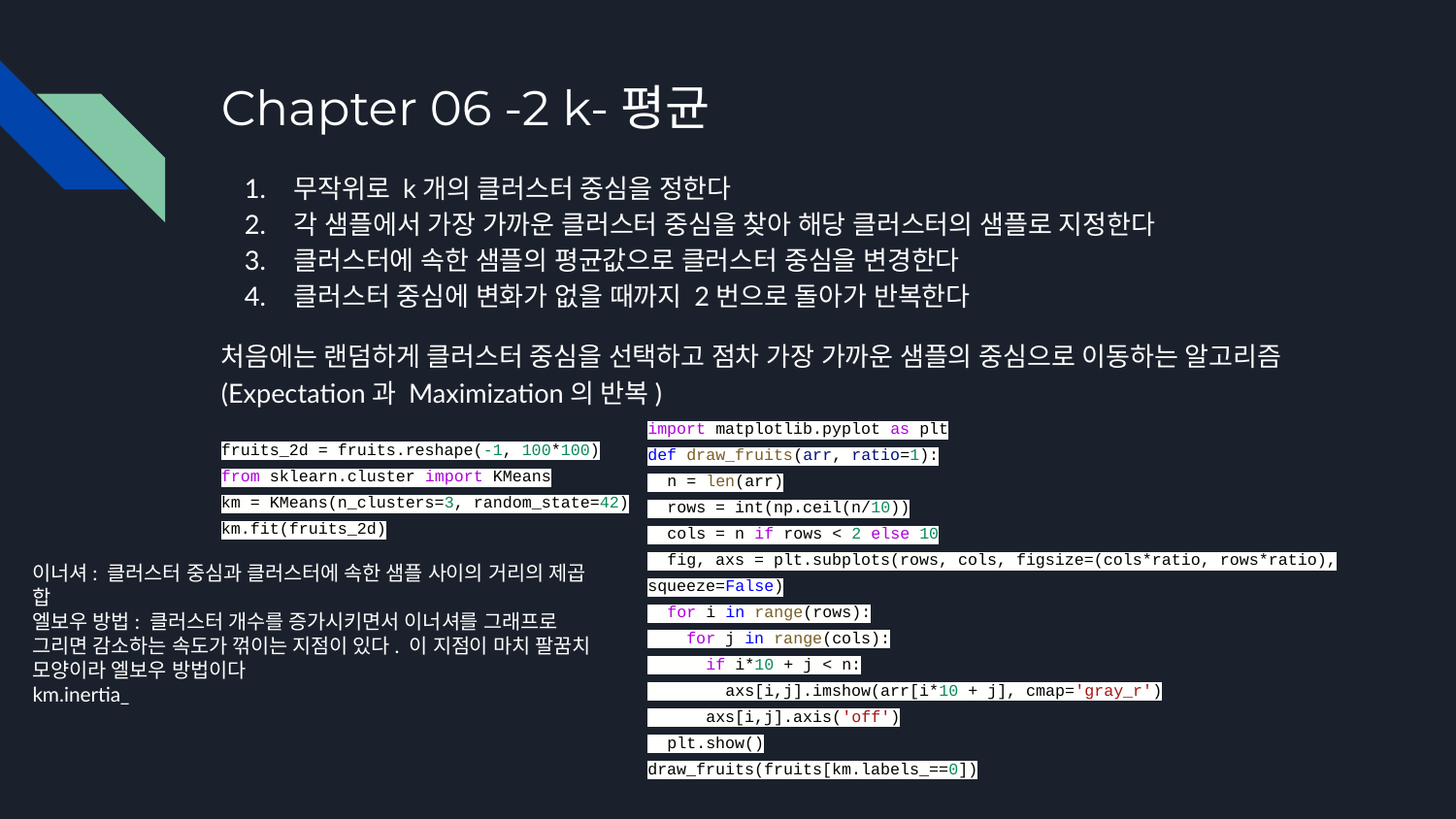

# Chapter 06 -2 k-평균
무작위로 k개의 클러스터 중심을 정한다
각 샘플에서 가장 가까운 클러스터 중심을 찾아 해당 클러스터의 샘플로 지정한다
클러스터에 속한 샘플의 평균값으로 클러스터 중심을 변경한다
클러스터 중심에 변화가 없을 때까지 2번으로 돌아가 반복한다
처음에는 랜덤하게 클러스터 중심을 선택하고 점차 가장 가까운 샘플의 중심으로 이동하는 알고리즘(Expectation과 Maximization의 반복)
fruits_2d = fruits.reshape(-1, 100*100)
from sklearn.cluster import KMeans
km = KMeans(n_clusters=3, random_state=42)
km.fit(fruits_2d)

import matplotlib.pyplot as plt
def draw_fruits(arr, ratio=1):
  n = len(arr)
  rows = int(np.ceil(n/10))
  cols = n if rows < 2 else 10
  fig, axs = plt.subplots(rows, cols, figsize=(cols*ratio, rows*ratio), squeeze=False)
  for i in range(rows):
    for j in range(cols):
      if i*10 + j < n:
        axs[i,j].imshow(arr[i*10 + j], cmap='gray_r')
      axs[i,j].axis('off')
  plt.show()
draw_fruits(fruits[km.labels_==0])

이너셔: 클러스터 중심과 클러스터에 속한 샘플 사이의 거리의 제곱 합
엘보우 방법: 클러스터 개수를 증가시키면서 이너셔를 그래프로 그리면 감소하는 속도가 꺾이는 지점이 있다. 이 지점이 마치 팔꿈치 모양이라 엘보우 방법이다
km.inertia_